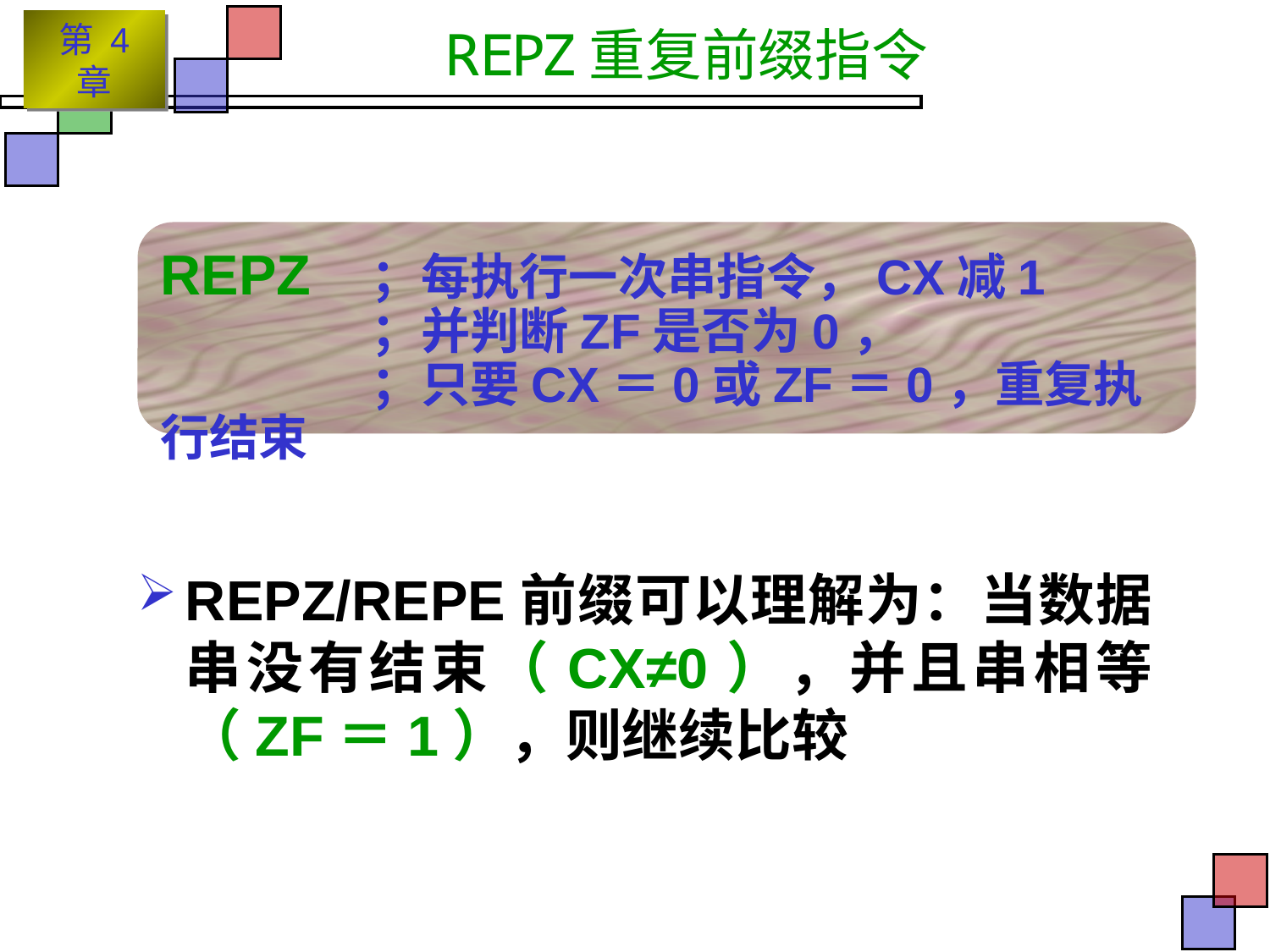

# REPZ重复前缀指令
REPZ	；每执行一次串指令，CX减1
	；并判断ZF是否为0，
	；只要CX＝0或ZF＝0，重复执行结束
REPZ/REPE前缀可以理解为：当数据串没有结束（CX≠0），并且串相等（ZF＝1），则继续比较